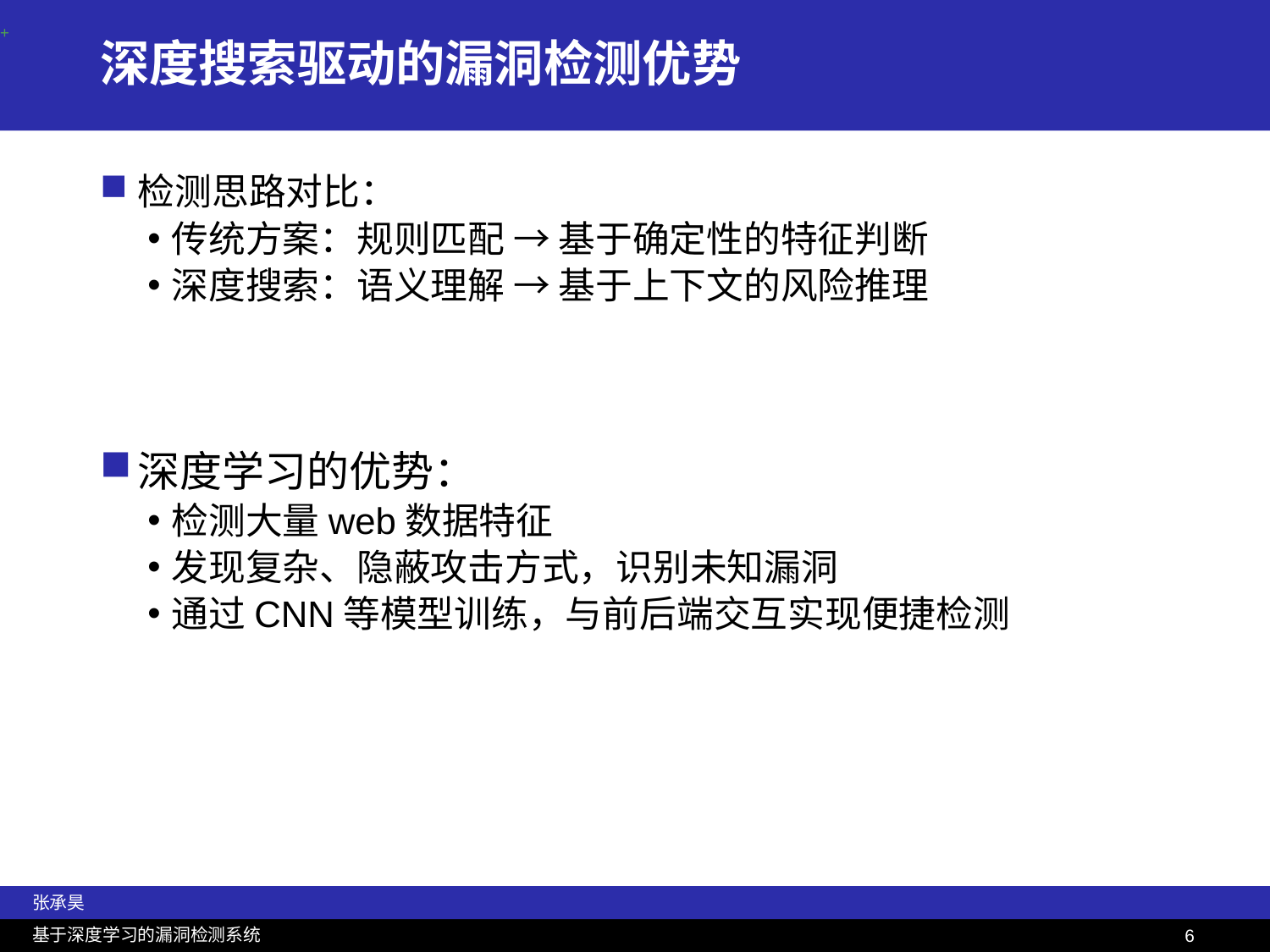

# 深度搜索驱动的漏洞检测优势
+
检测思路对比：
传统方案：规则匹配 → 基于确定性的特征判断
深度搜索：语义理解 → 基于上下文的风险推理

深度学习的优势：
检测大量web数据特征
发现复杂、隐蔽攻击方式，识别未知漏洞
通过CNN等模型训练，与前后端交互实现便捷检测